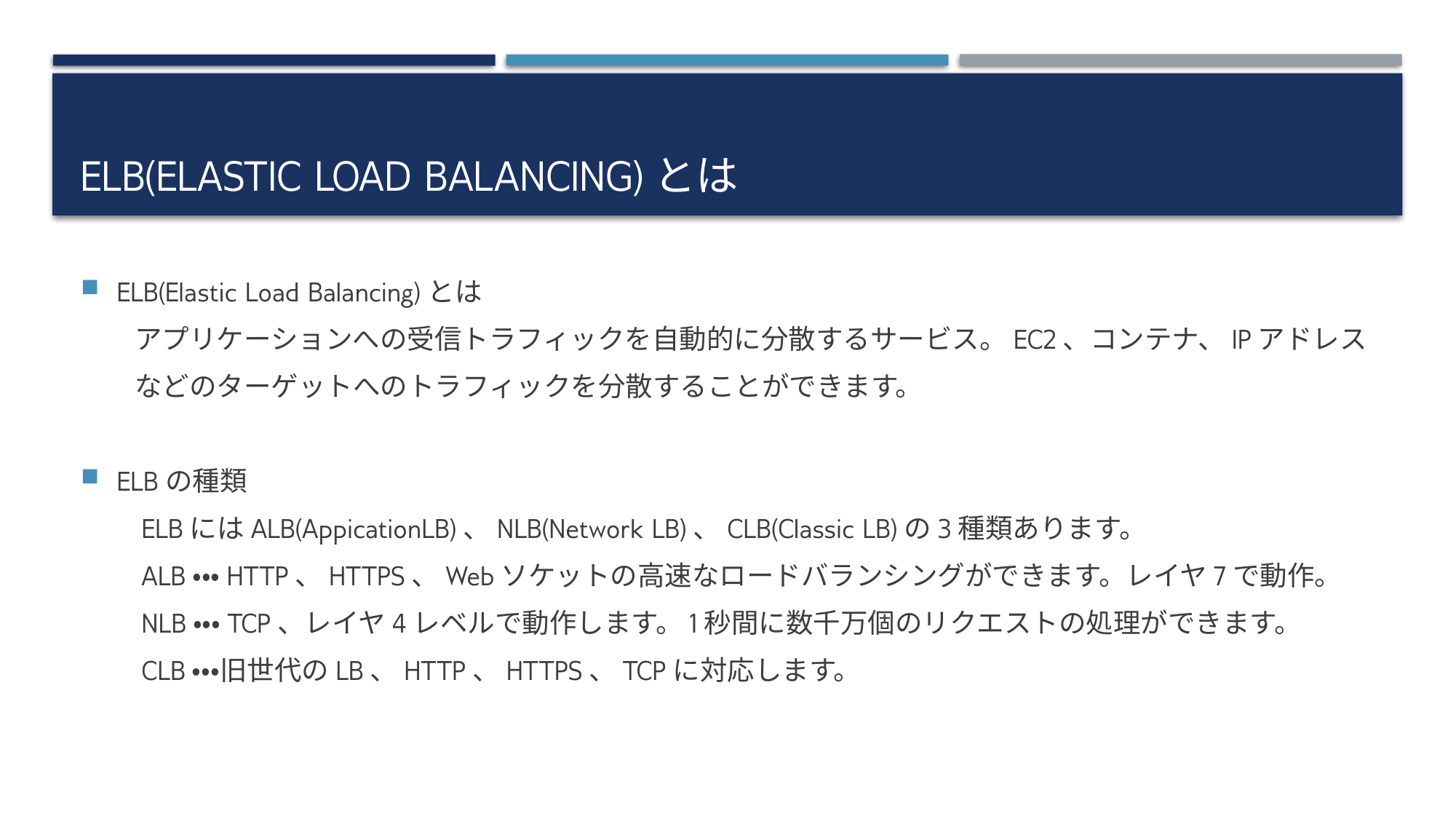

# ELB(Elastic Load Balancing)とは
ELB(Elastic Load Balancing)とは
　　アプリケーションへの受信トラフィックを自動的に分散するサービス。EC2、コンテナ、IPアドレス
　　などのターゲットへのトラフィックを分散することができます。

ELBの種類
　　ELBにはALB(AppicationLB)、NLB(Network LB)、CLB(Classic LB)の3種類あります。
　　ALB・・・HTTP、HTTPS、Webソケットの高速なロードバランシングができます。レイヤ7で動作。
　　NLB・・・TCP、レイヤ4レベルで動作します。1秒間に数千万個のリクエストの処理ができます。
　　CLB・・・旧世代のLB、HTTP、HTTPS、TCPに対応します。